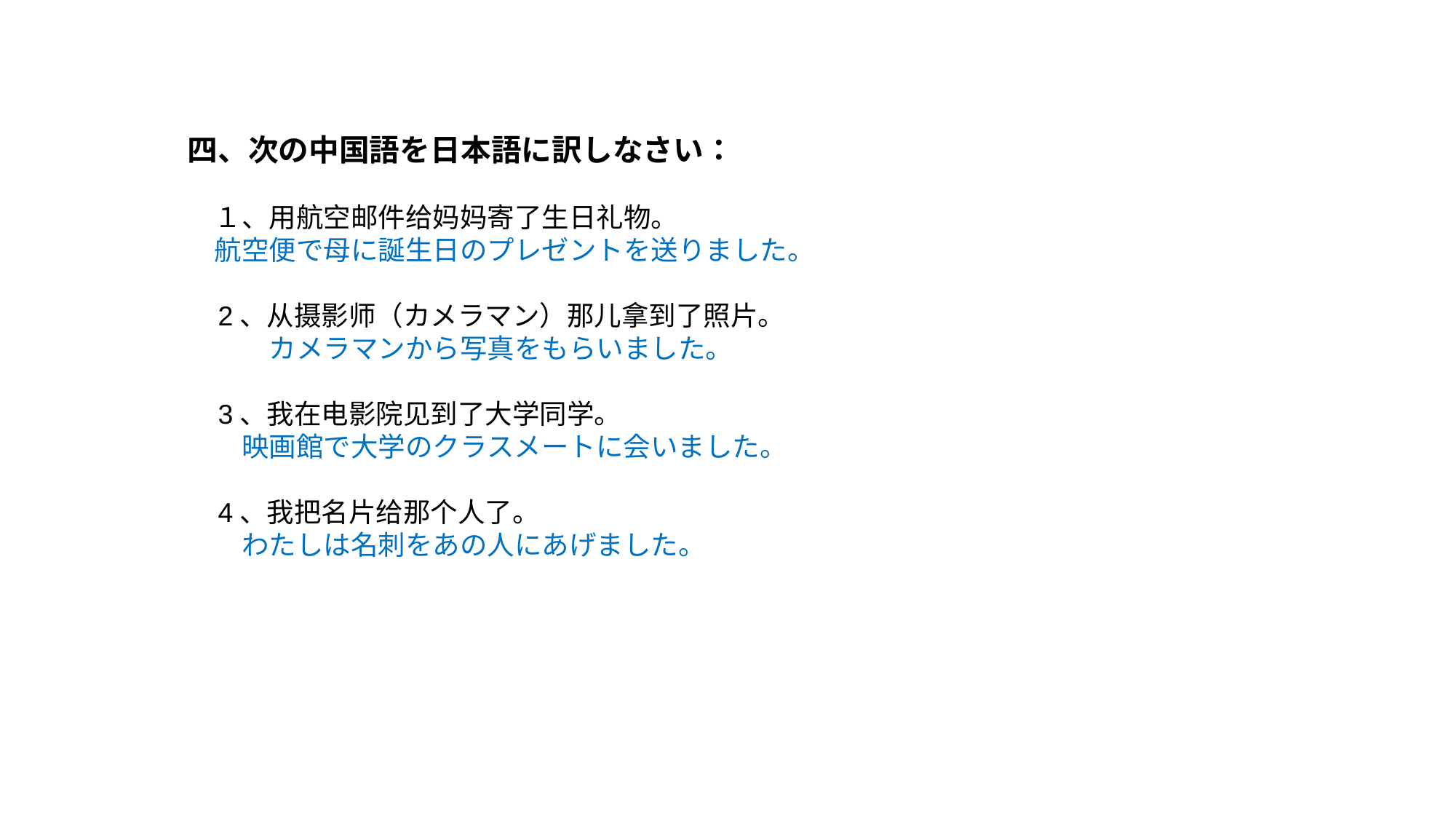

四、次の中国語を日本語に訳しなさい：

　１、用航空邮件给妈妈寄了生日礼物。
　航空便で母に誕生日のプレゼントを送りました。

    2、从摄影师（カメラマン）那儿拿到了照片。
　　　カメラマンから写真をもらいました。

    3、我在电影院见到了大学同学。
　　映画館で大学のクラスメートに会いました。

    4、我把名片给那个人了。
　　わたしは名刺をあの人にあげました。